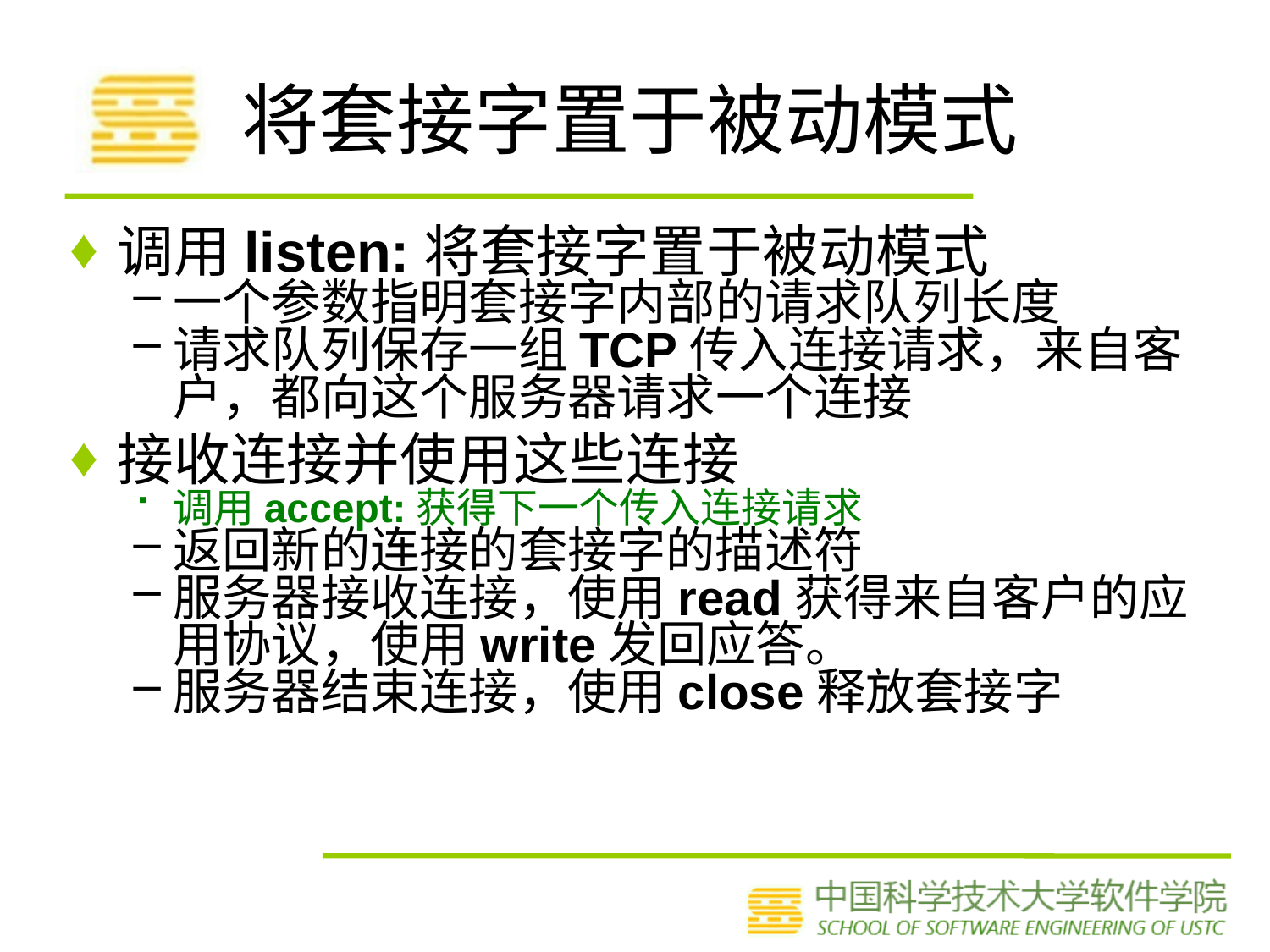

# 将套接字置于被动模式
调用listen:将套接字置于被动模式
一个参数指明套接字内部的请求队列长度
请求队列保存一组TCP传入连接请求，来自客户，都向这个服务器请求一个连接
接收连接并使用这些连接
调用accept:获得下一个传入连接请求
返回新的连接的套接字的描述符
服务器接收连接，使用read获得来自客户的应用协议，使用write发回应答。
服务器结束连接，使用close释放套接字